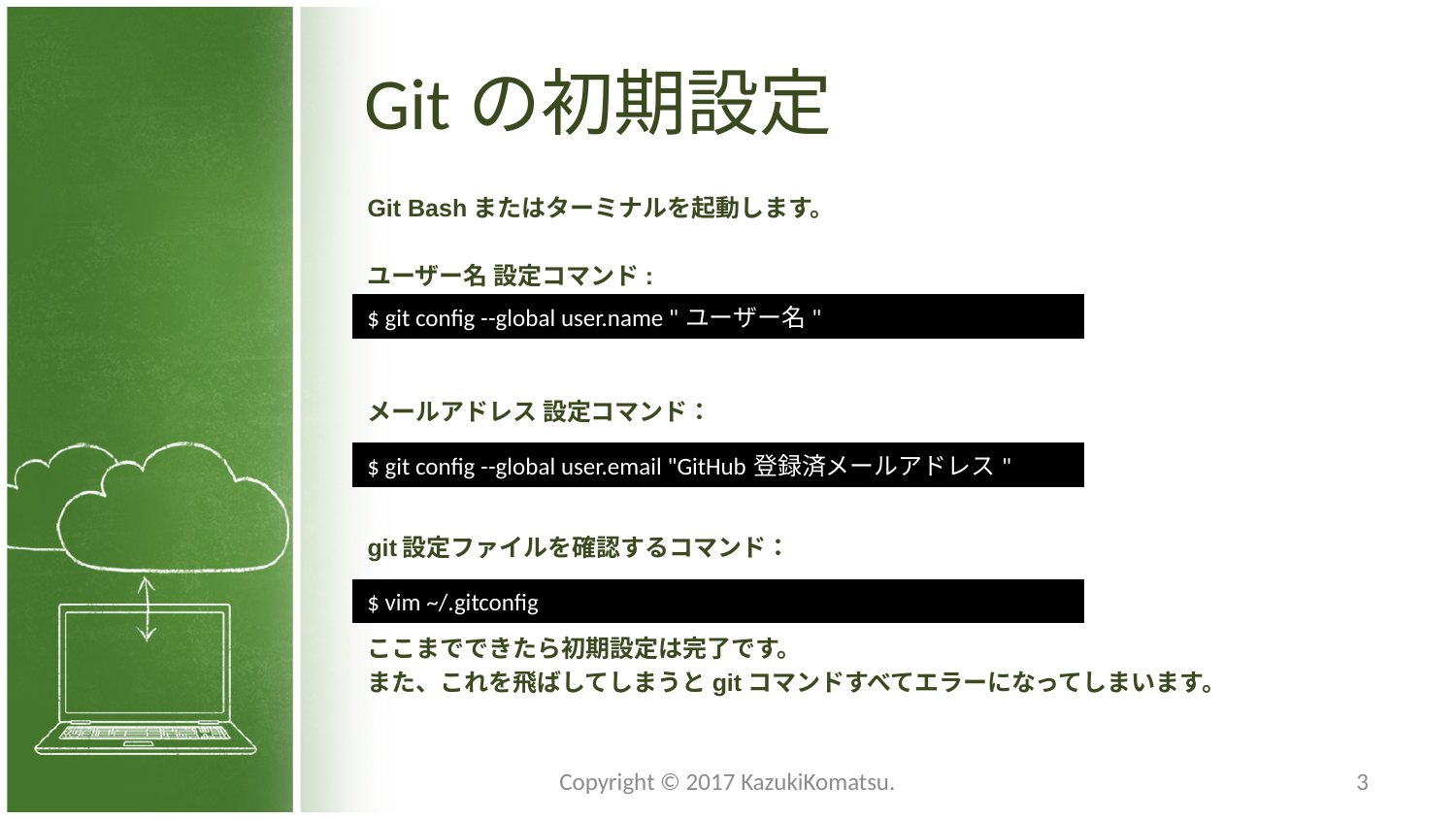

# Gitの初期設定

Git Bashまたはターミナルを起動します。

ユーザー名 設定コマンド:

メールアドレス 設定コマンド：

git設定ファイルを確認するコマンド：

ここまでできたら初期設定は完了です。
また、これを飛ばしてしまうとgitコマンドすべてエラーになってしまいます。
$ git config --global user.name "ユーザー名"
$ git config --global user.email "GitHub登録済メールアドレス"
$ vim ~/.gitconfig
Copyright © 2017 KazukiKomatsu.
3